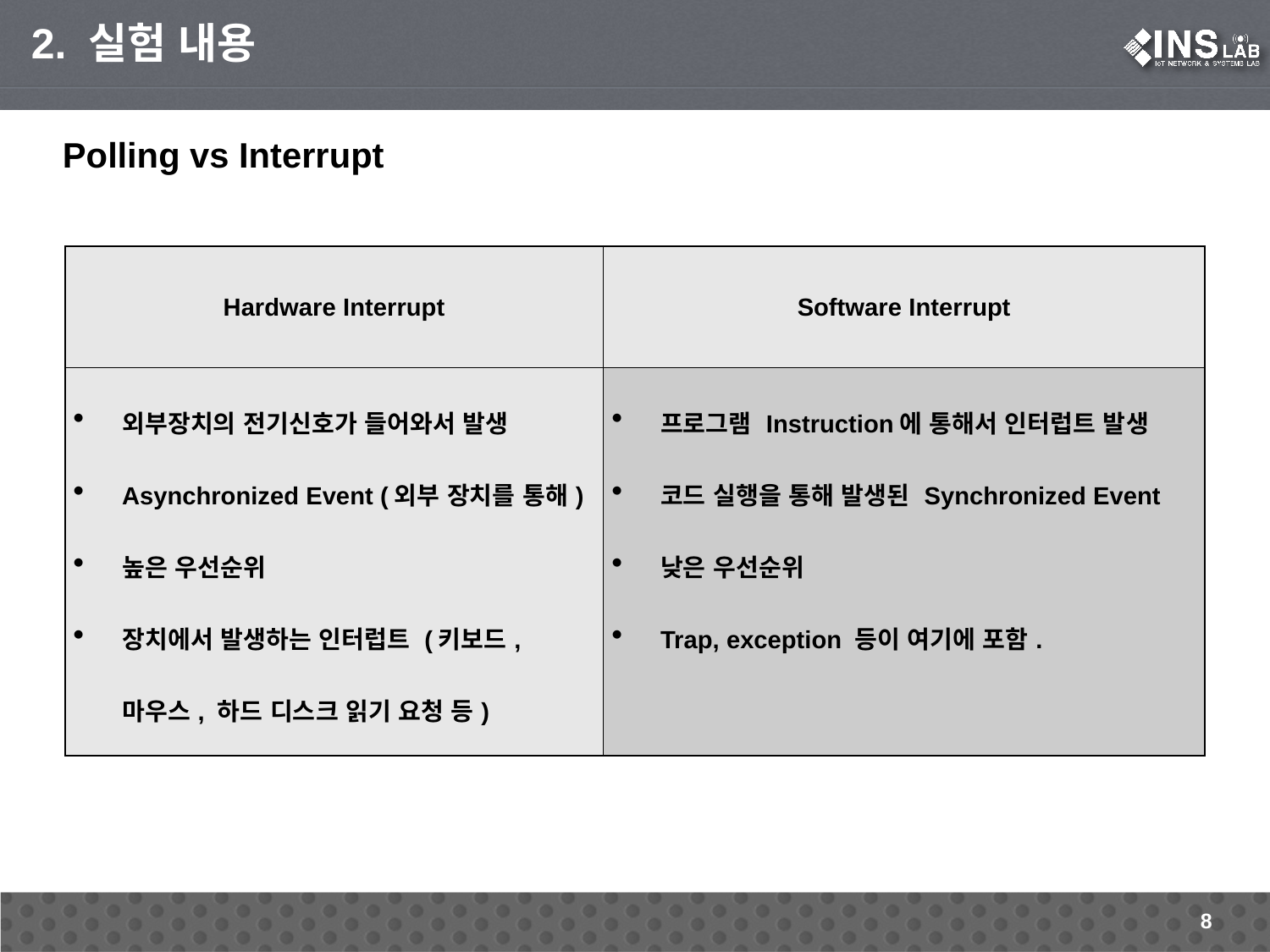

2. 실험 내용

Polling vs Interrupt
| Hardware Interrupt | Software Interrupt |
| --- | --- |
| 외부장치의 전기신호가 들어와서 발생 Asynchronized Event (외부 장치를 통해) 높은 우선순위 장치에서 발생하는 인터럽트 (키보드, 마우스, 하드 디스크 읽기 요청 등) | 프로그램 Instruction에 통해서 인터럽트 발생 코드 실행을 통해 발생된 Synchronized Event 낮은 우선순위 Trap, exception 등이 여기에 포함. |
8